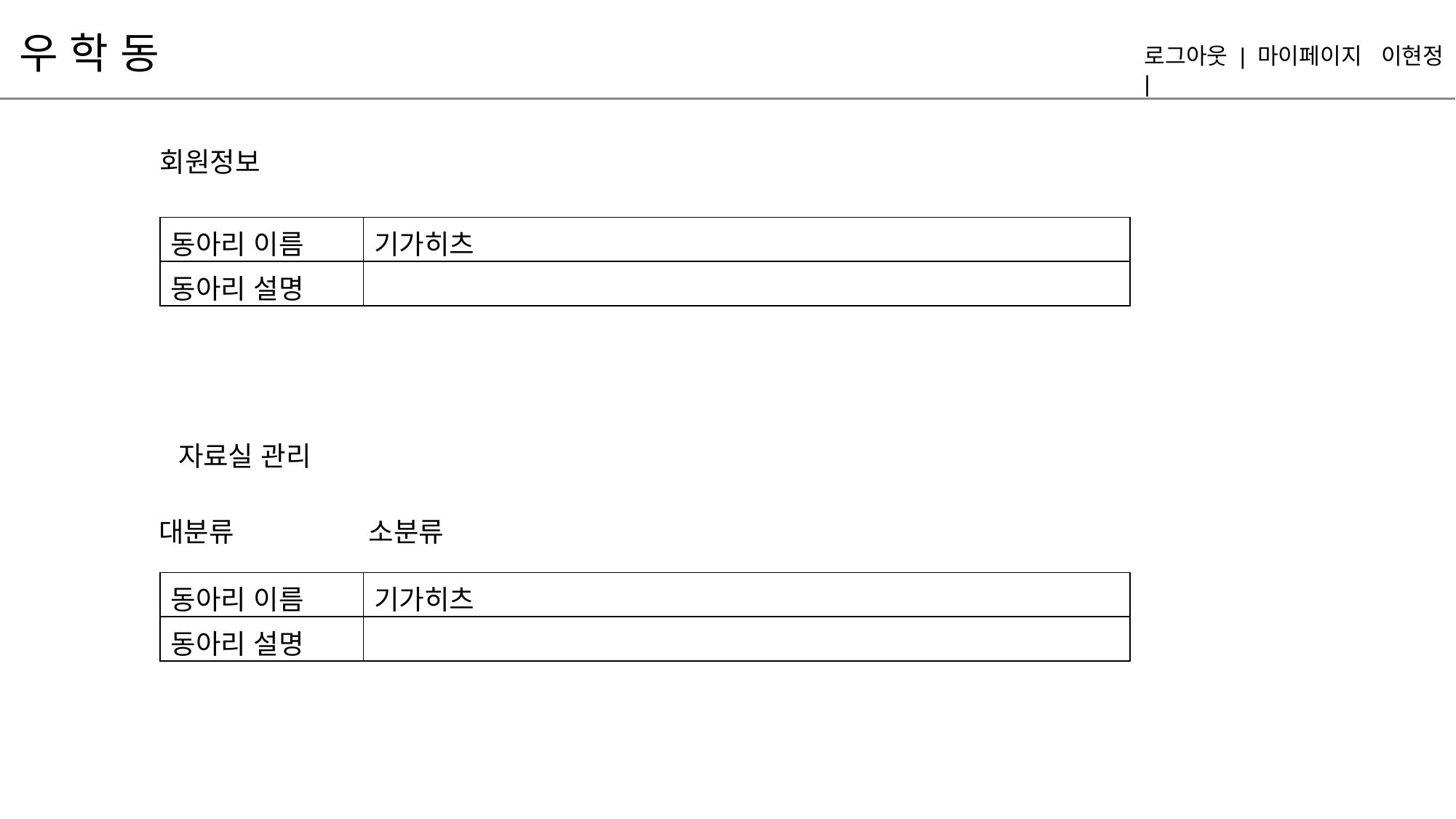

우 학 동
로그아웃 | 마이페이지 |
이현정
회원정보
| 동아리 이름 | 기가히츠 |
| --- | --- |
| 동아리 설명 |  |
자료실 관리
대분류
소분류
| 동아리 이름 | 기가히츠 |
| --- | --- |
| 동아리 설명 |  |